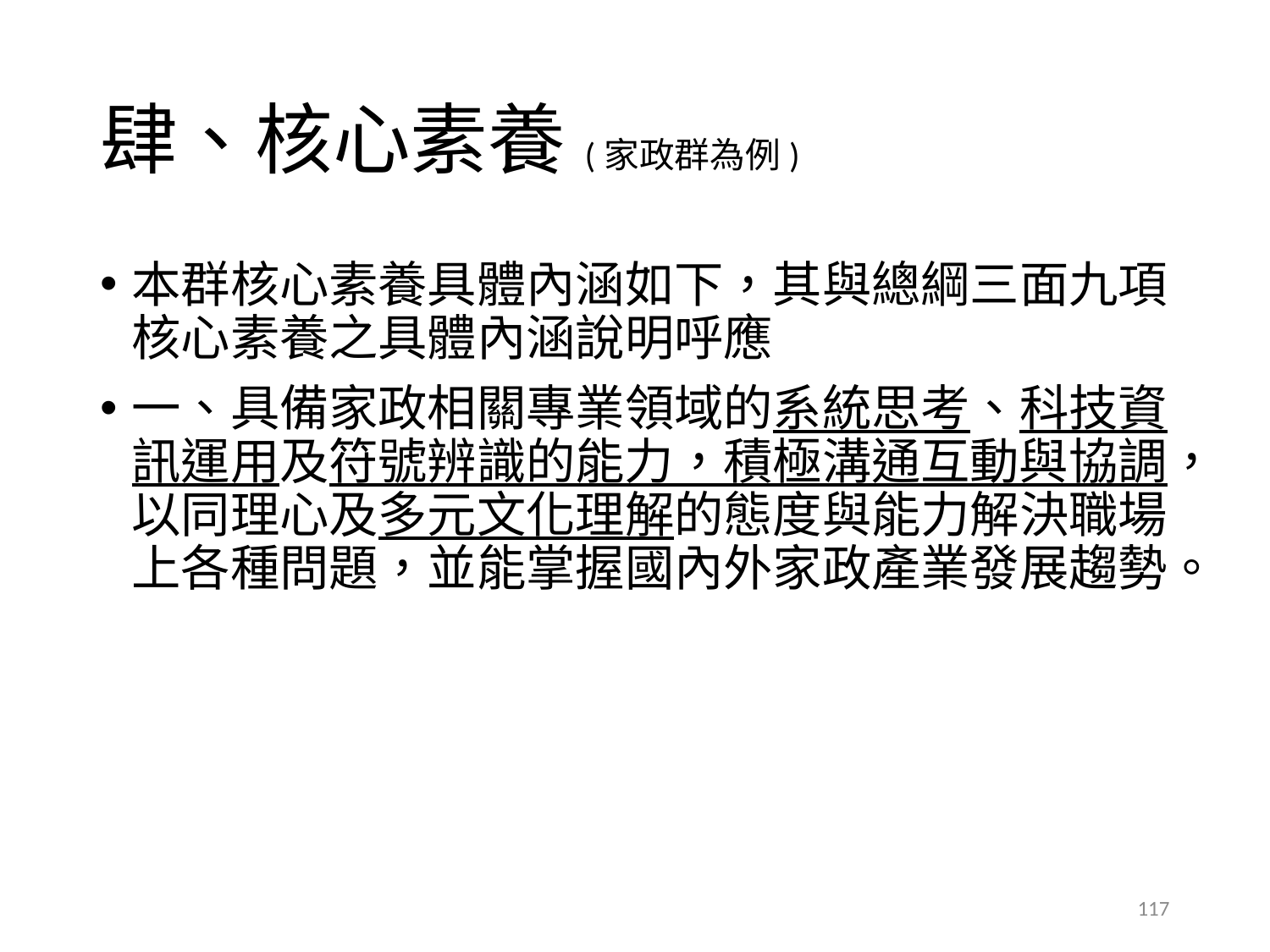

# 肆、核心素養(家政群為例)
本群核心素養具體內涵如下，其與總綱三面九項核心素養之具體內涵說明呼應
一、具備家政相關專業領域的系統思考、科技資訊運用及符號辨識的能力，積極溝通互動與協調，以同理心及多元文化理解的態度與能力解決職場上各種問題，並能掌握國內外家政產業發展趨勢。
117